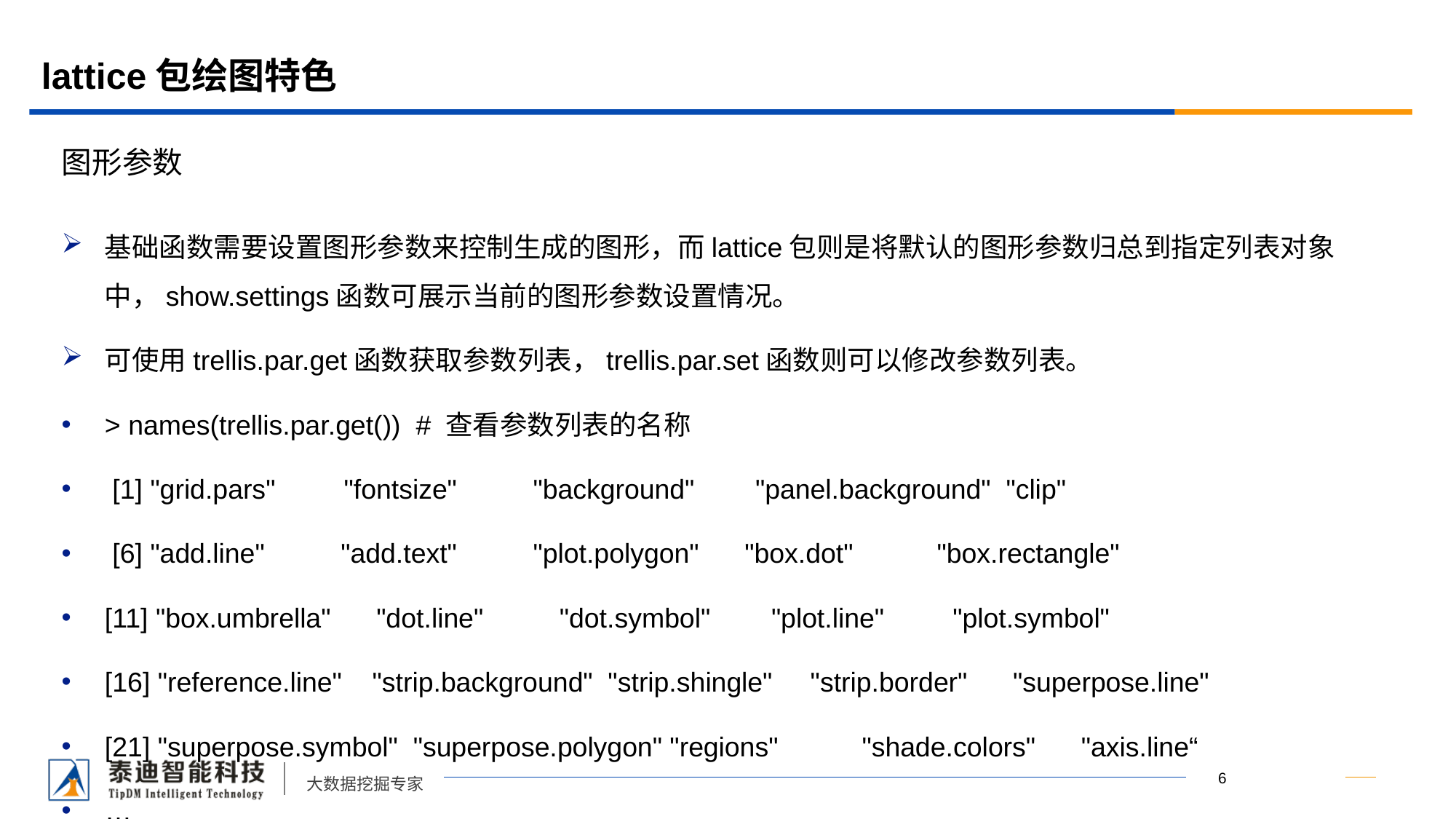

# lattice包绘图特色
图形参数
基础函数需要设置图形参数来控制生成的图形，而lattice包则是将默认的图形参数归总到指定列表对象中，show.settings函数可展示当前的图形参数设置情况。
可使用trellis.par.get函数获取参数列表，trellis.par.set函数则可以修改参数列表。
> names(trellis.par.get())  # 查看参数列表的名称
 [1] "grid.pars"         "fontsize"          "background"        "panel.background"  "clip"
 [6] "add.line"          "add.text"          "plot.polygon"      "box.dot"           "box.rectangle"
[11] "box.umbrella"      "dot.line"          "dot.symbol"        "plot.line"         "plot.symbol"
[16] "reference.line"    "strip.background"  "strip.shingle"     "strip.border"      "superpose.line"
[21] "superpose.symbol"  "superpose.polygon" "regions"           "shade.colors"      "axis.line“
…